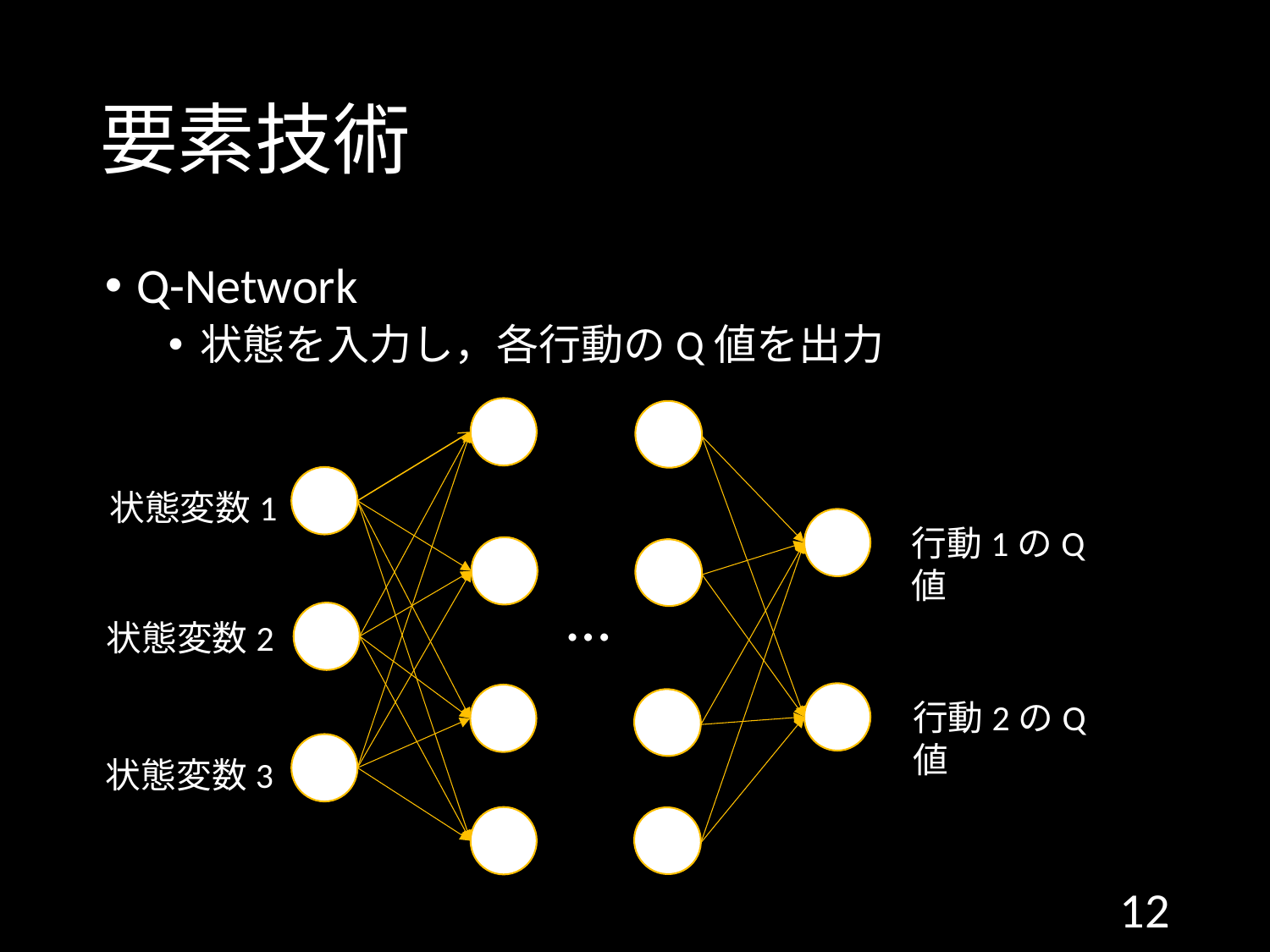

# 要素技術
Q-Network
状態を入力し，各行動のQ値を出力

状態変数1

行動1のQ値

…

状態変数2

行動2のQ値

状態変数3

12